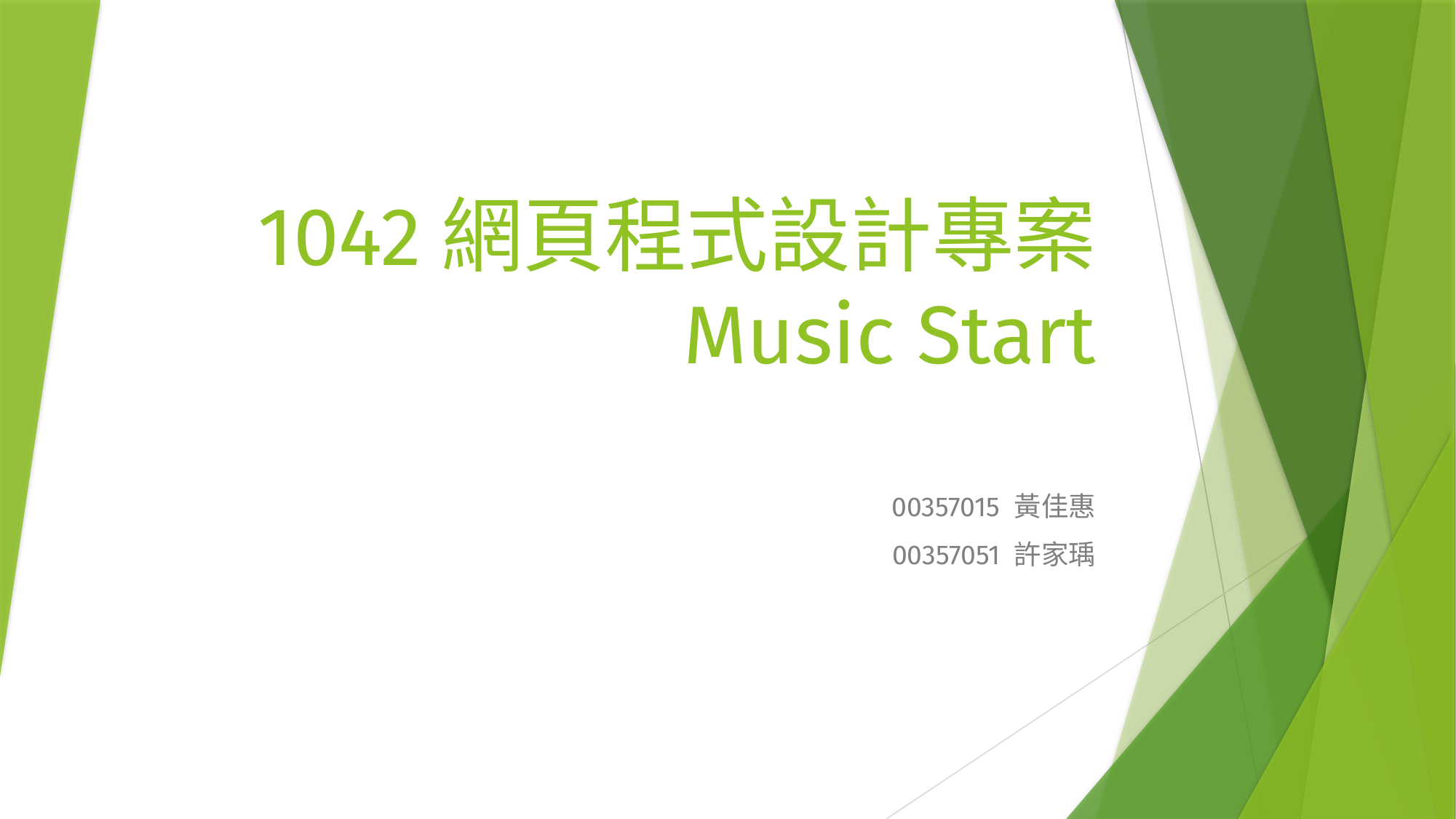

# 1042網頁程式設計專案 Music Start
00357015 黃佳惠
 00357051 許家瑀